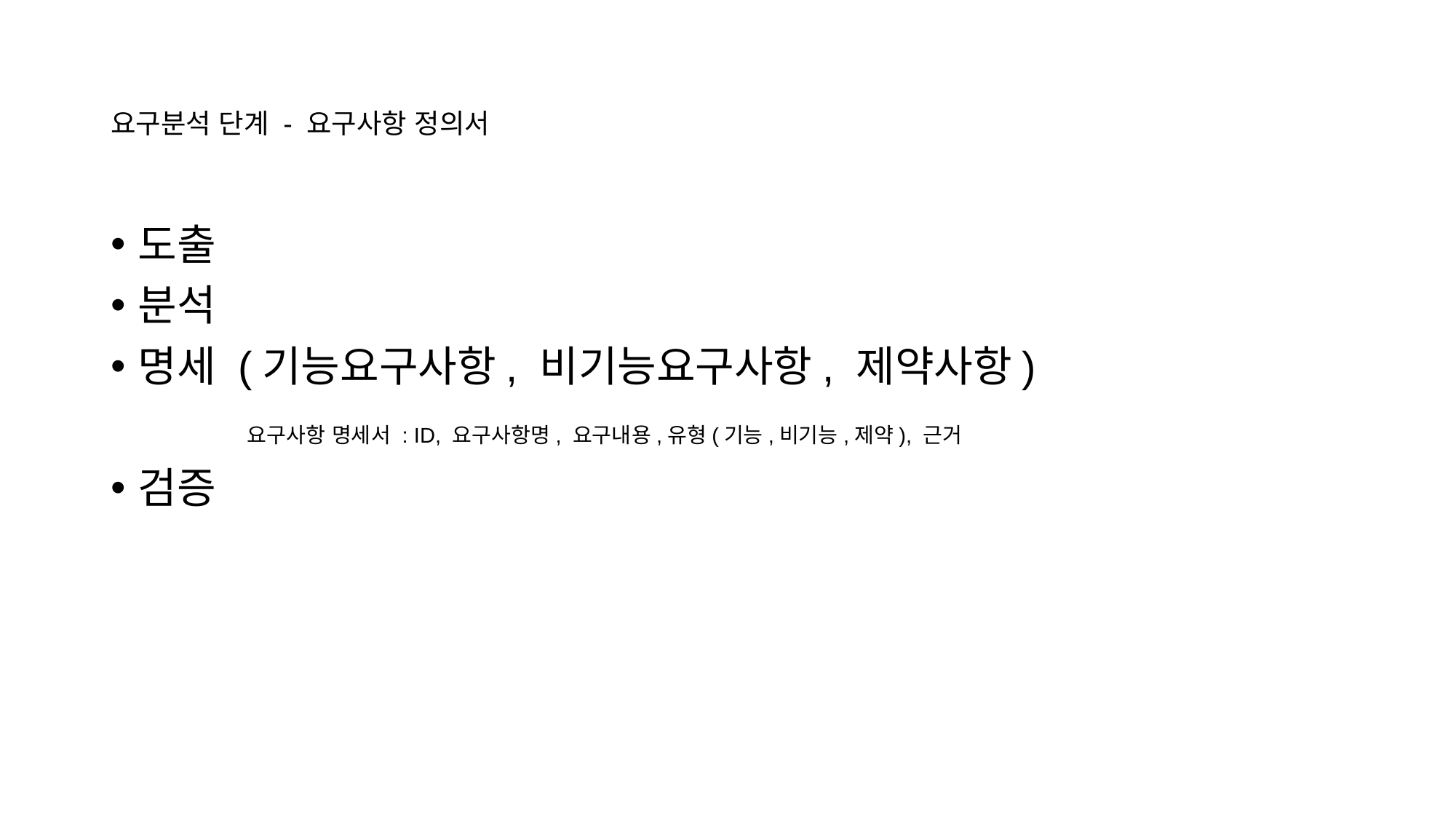

# 요구분석 단계 - 요구사항 정의서
도출
분석
명세 (기능요구사항, 비기능요구사항, 제약사항)
		요구사항 명세서 : ID, 요구사항명, 요구내용,유형(기능,비기능,제약), 근거
검증